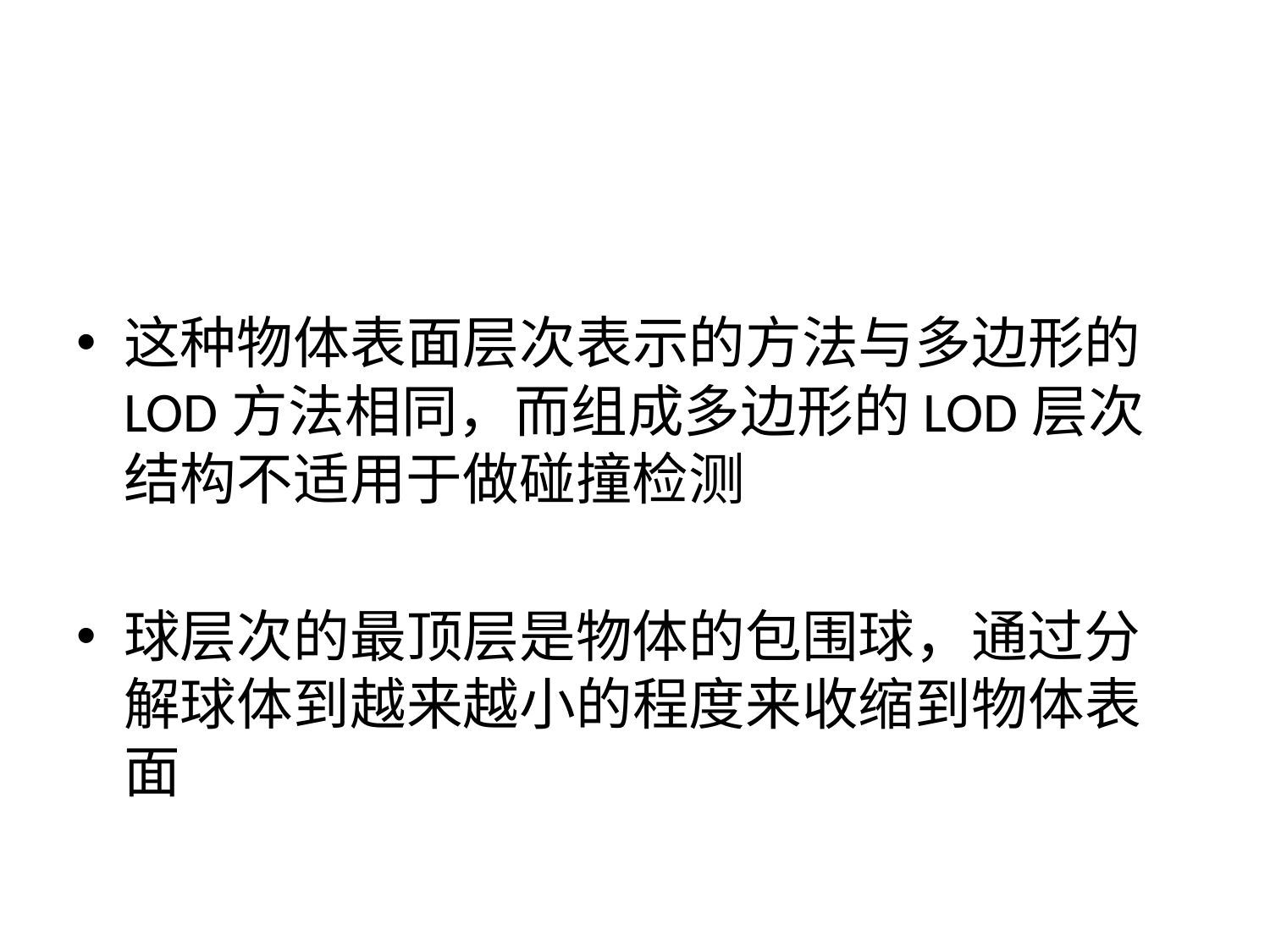

#

这种物体表面层次表示的方法与多边形的LOD方法相同，而组成多边形的LOD层次结构不适用于做碰撞检测

球层次的最顶层是物体的包围球，通过分解球体到越来越小的程度来收缩到物体表面